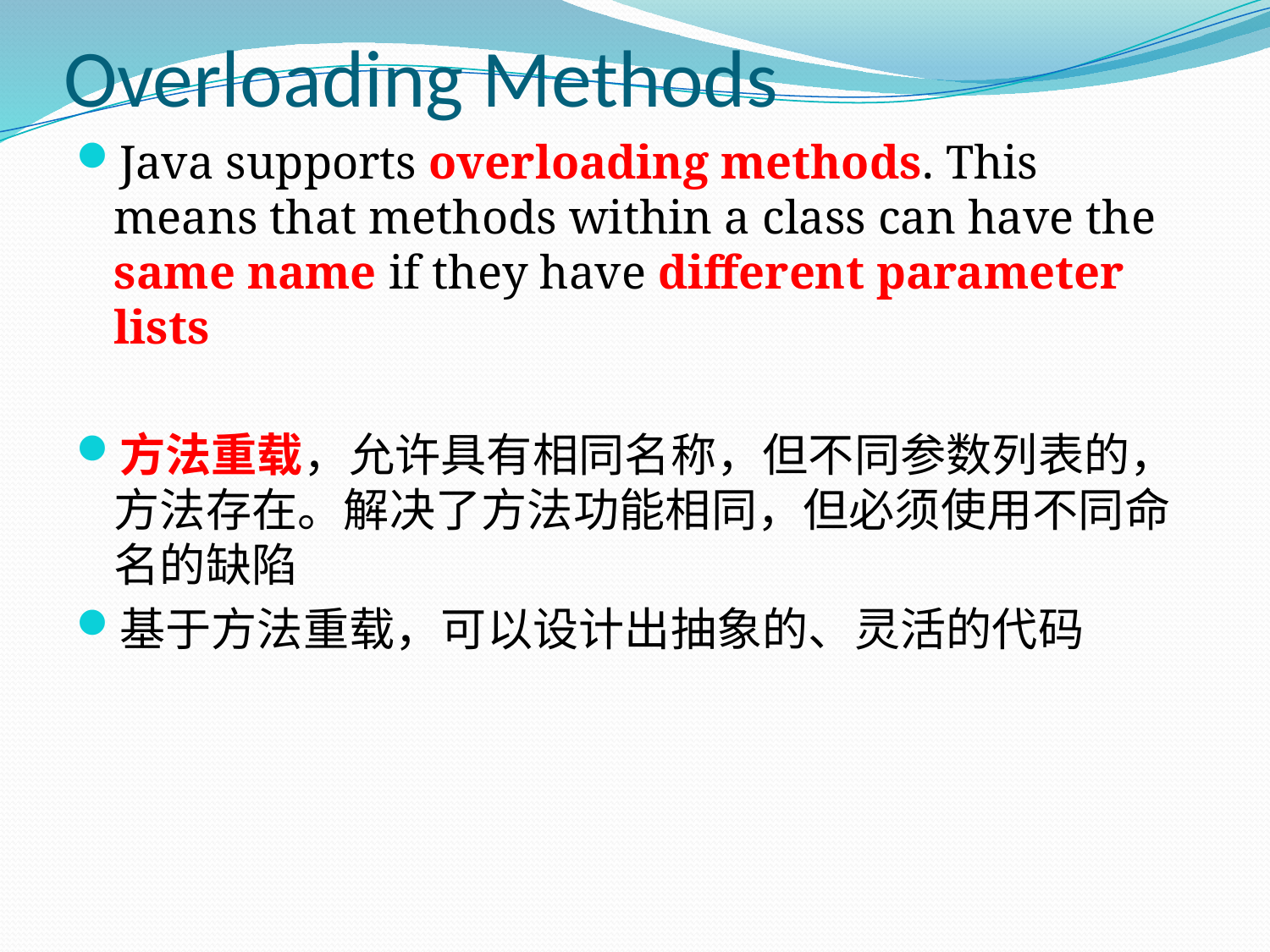

# Overloading Methods
Java supports overloading methods. This means that methods within a class can have the same name if they have different parameter lists

方法重载，允许具有相同名称，但不同参数列表的，方法存在。解决了方法功能相同，但必须使用不同命名的缺陷
基于方法重载，可以设计出抽象的、灵活的代码
34